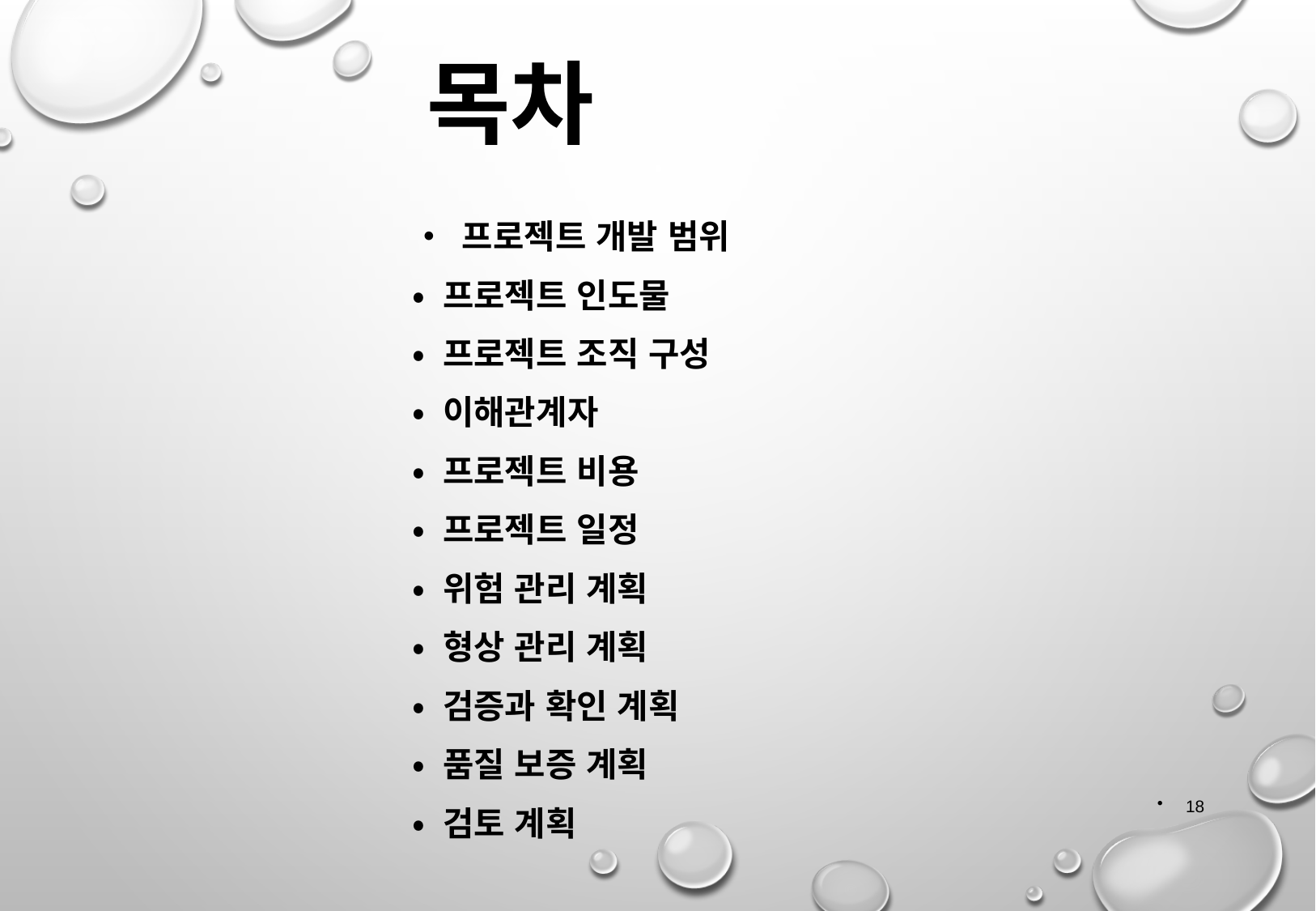

목차

• 프로젝트 개발 범위
• 프로젝트 인도물
• 프로젝트 조직 구성
• 이해관계자
• 프로젝트 비용
• 프로젝트 일정
• 위험 관리 계획
• 형상 관리 계획
• 검증과 확인 계획
• 품질 보증 계획
• 검토 계획
18